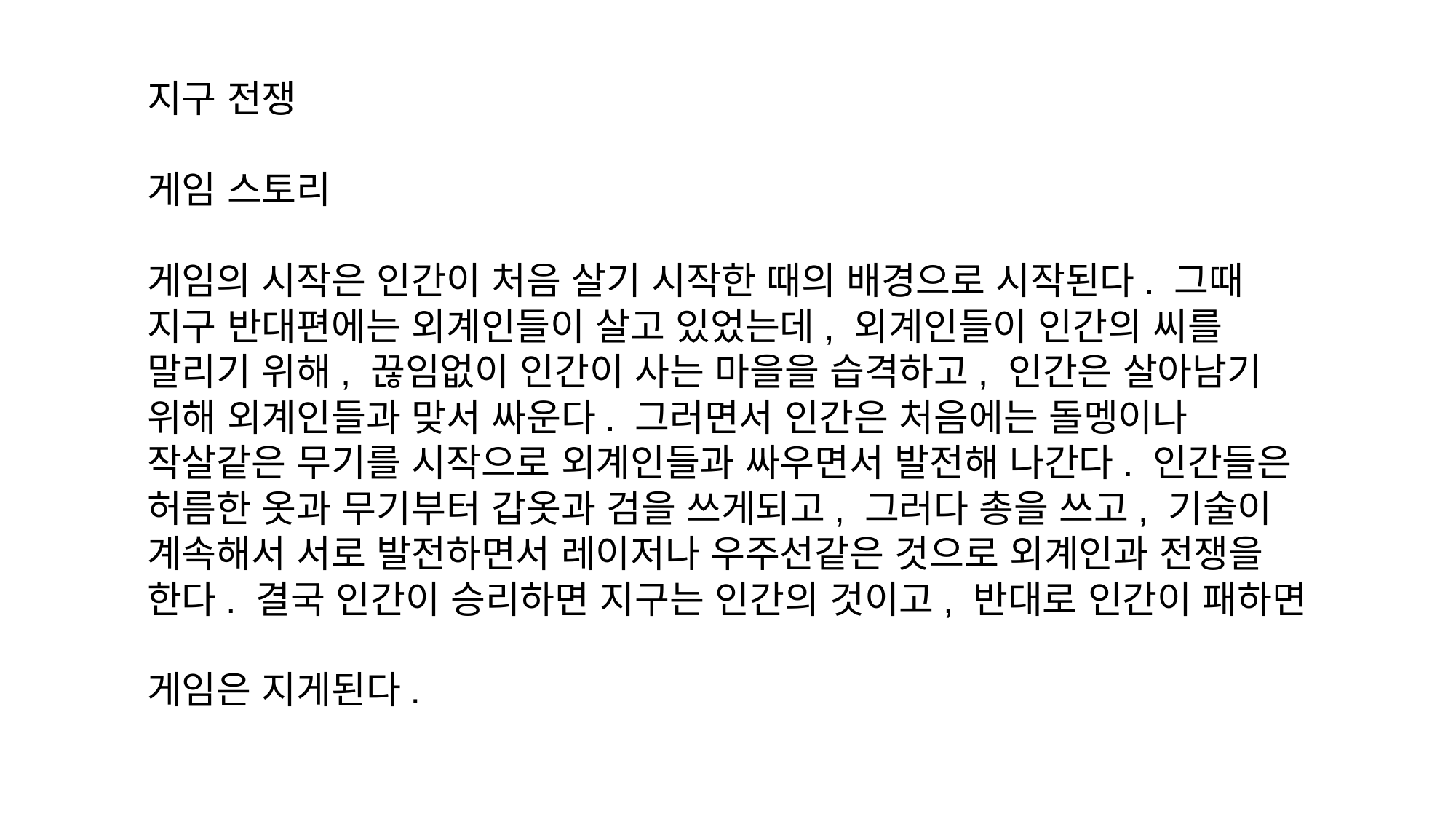

지구 전쟁

게임 스토리

게임의 시작은 인간이 처음 살기 시작한 때의 배경으로 시작된다. 그때 지구 반대편에는 외계인들이 살고 있었는데, 외계인들이 인간의 씨를 말리기 위해, 끊임없이 인간이 사는 마을을 습격하고, 인간은 살아남기 위해 외계인들과 맞서 싸운다. 그러면서 인간은 처음에는 돌멩이나 작살같은 무기를 시작으로 외계인들과 싸우면서 발전해 나간다. 인간들은 허름한 옷과 무기부터 갑옷과 검을 쓰게되고, 그러다 총을 쓰고, 기술이 계속해서 서로 발전하면서 레이저나 우주선같은 것으로 외계인과 전쟁을 한다. 결국 인간이 승리하면 지구는 인간의 것이고, 반대로 인간이 패하면
게임은 지게된다.